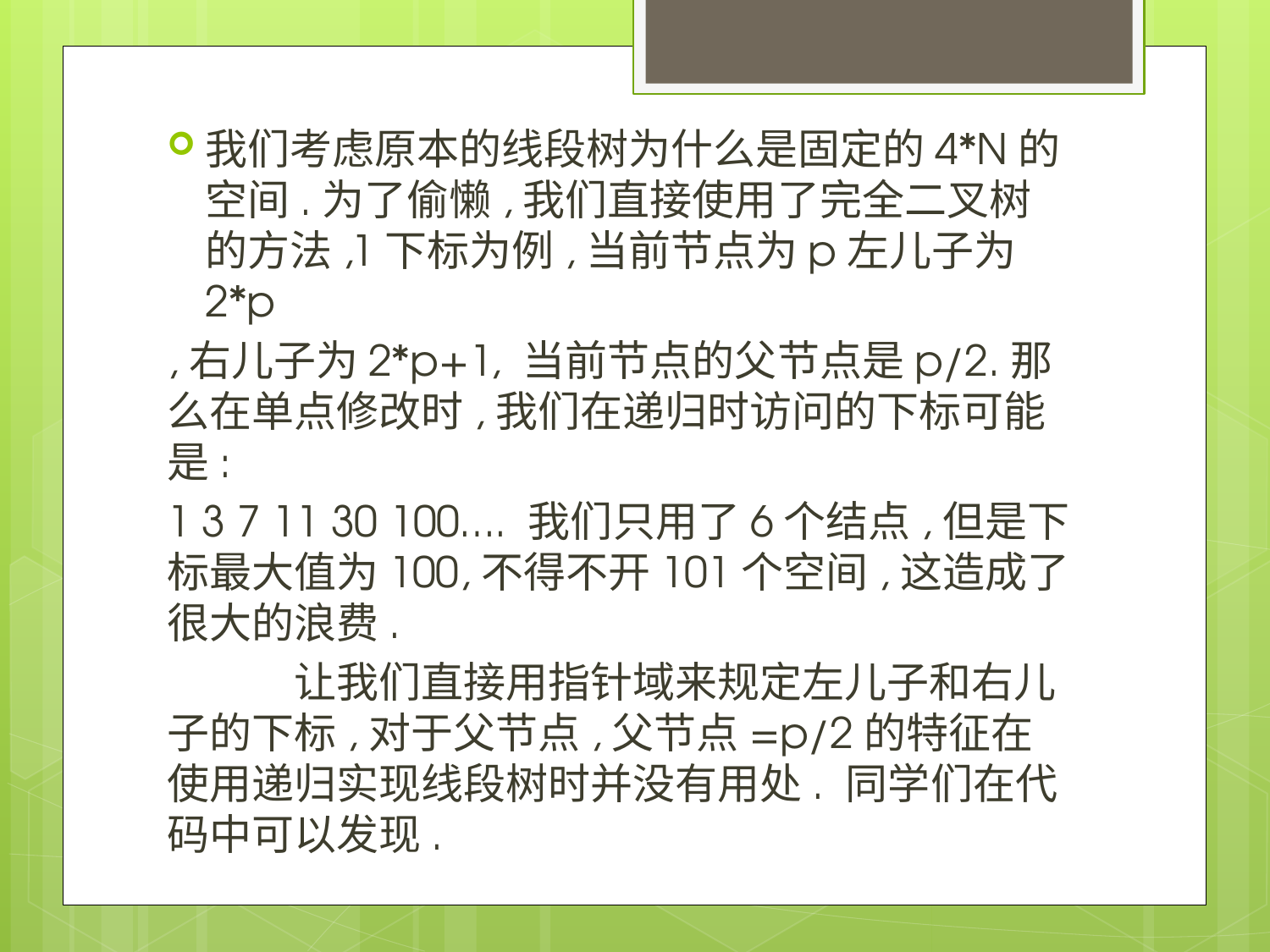

我们考虑原本的线段树为什么是固定的4*N的空间.为了偷懒,我们直接使用了完全二叉树的方法,1下标为例,当前节点为p左儿子为2*p
,右儿子为2*p+1, 当前节点的父节点是p/2.那么在单点修改时,我们在递归时访问的下标可能是:
1 3 7 11 30 100…. 我们只用了6个结点,但是下标最大值为100,不得不开101个空间,这造成了很大的浪费.
	让我们直接用指针域来规定左儿子和右儿子的下标,对于父节点,父节点=p/2的特征在使用递归实现线段树时并没有用处. 同学们在代码中可以发现.